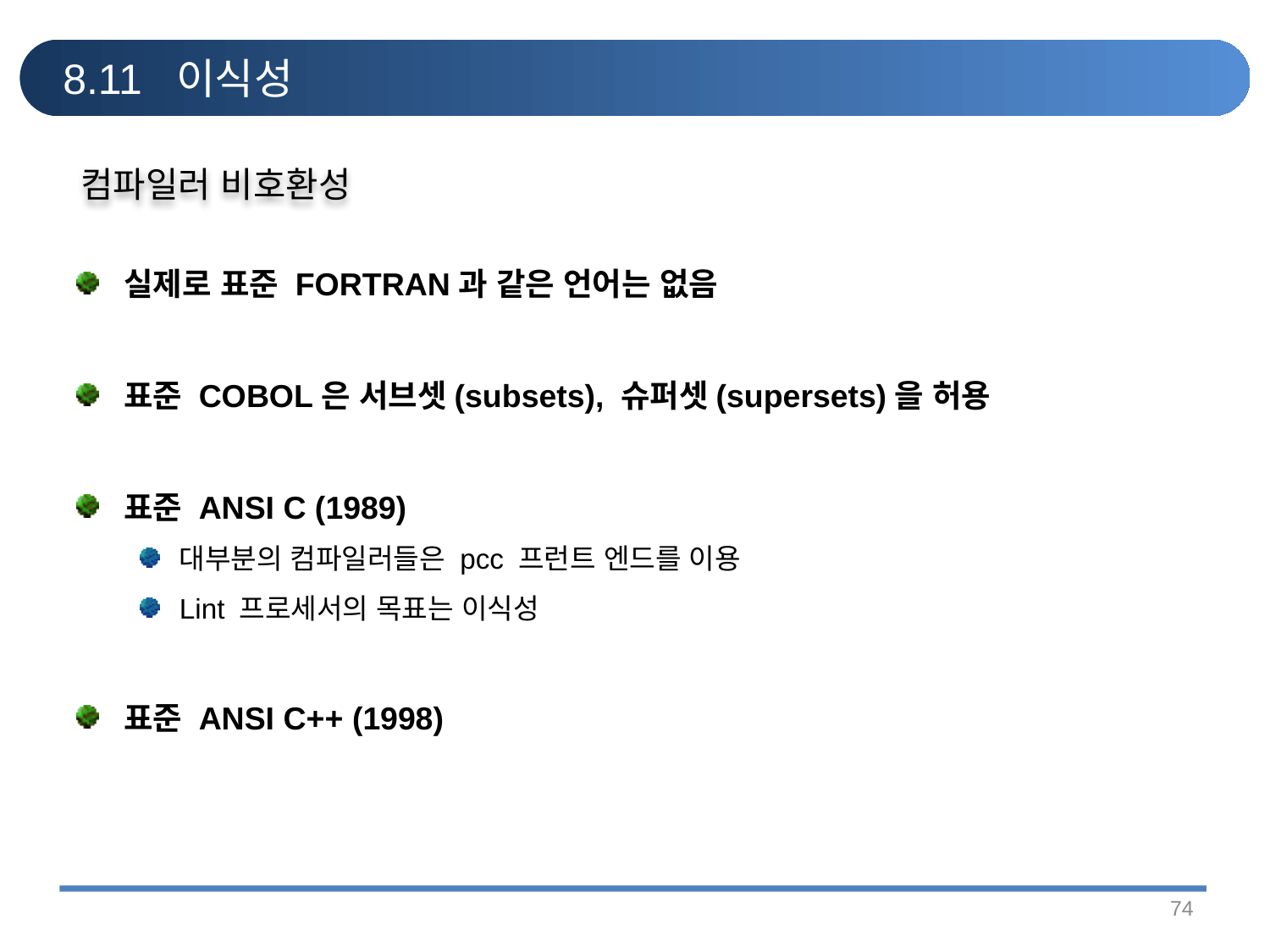

# 8.11  이식성
컴파일러 비호환성
실제로 표준 FORTRAN과 같은 언어는 없음

표준 COBOL은 서브셋(subsets), 슈퍼셋(supersets)을 허용

표준 ANSI C (1989)
대부분의 컴파일러들은 pcc 프런트 엔드를 이용
Lint 프로세서의 목표는 이식성

표준 ANSI C++ (1998)
74